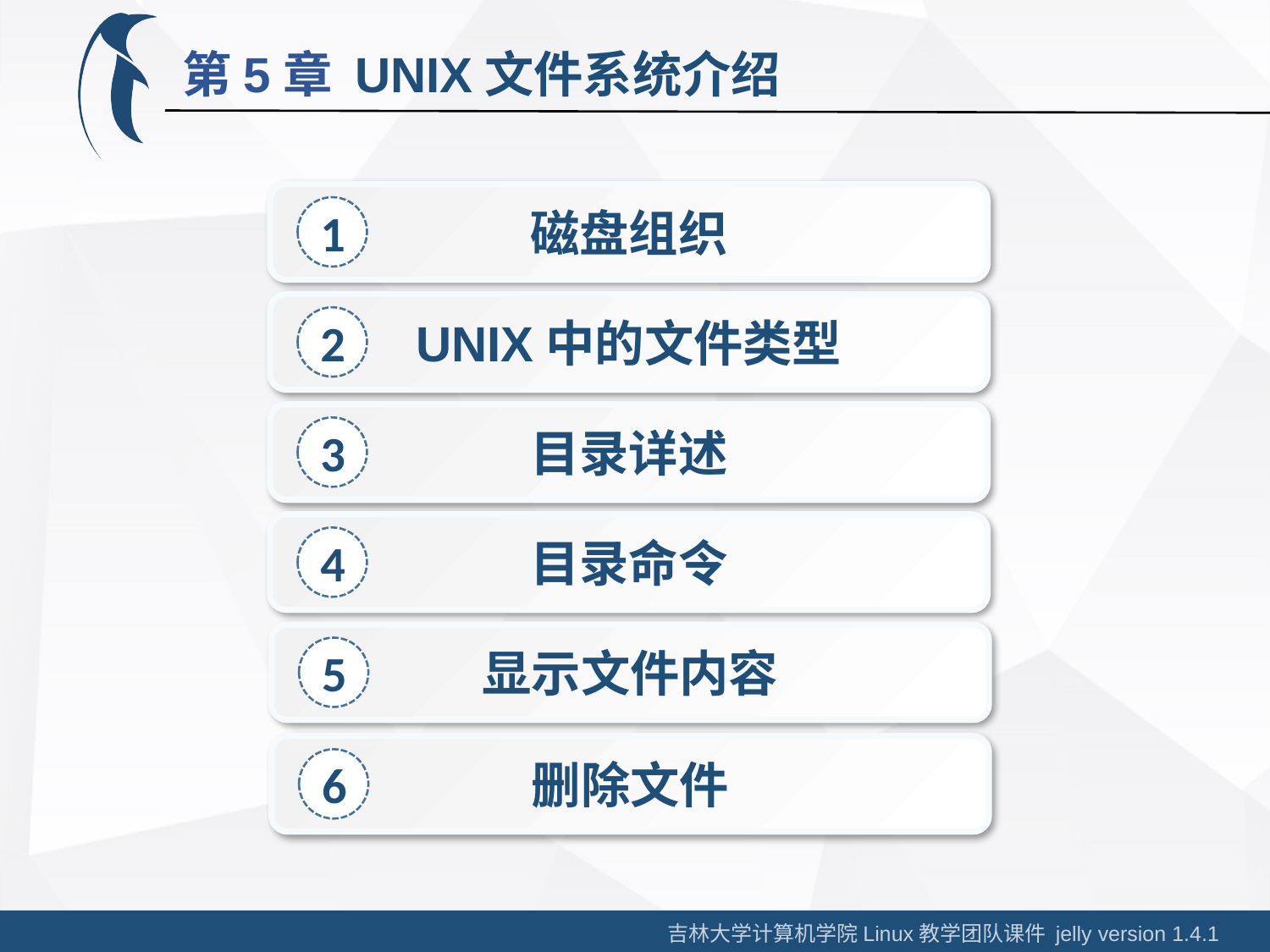

第5章 UNIX文件系统介绍
磁盘组织
1
UNIX中的文件类型
2
目录详述
3
目录命令
4
显示文件内容
5
删除文件
6